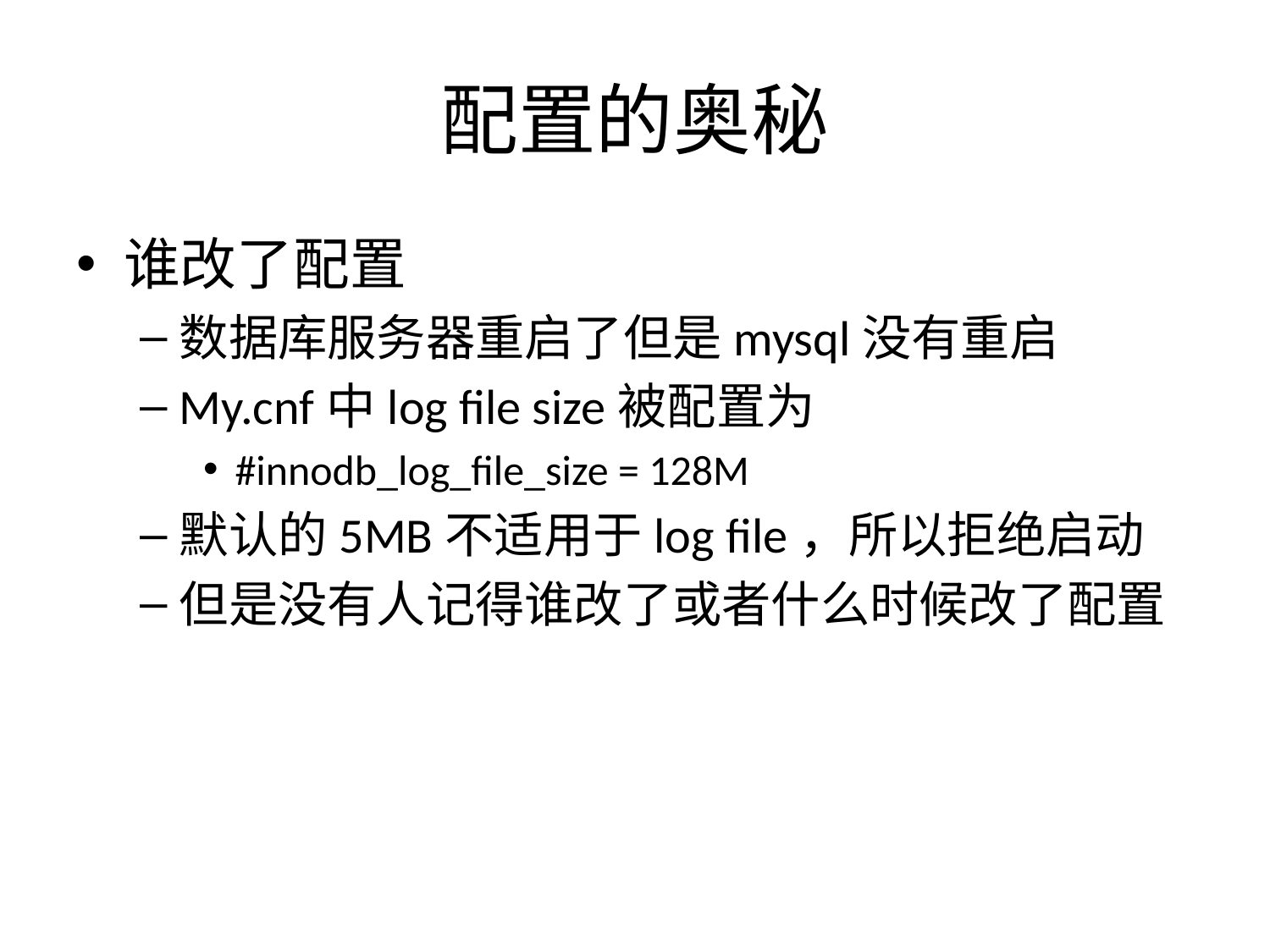

# 配置的奥秘
谁改了配置
数据库服务器重启了但是mysql没有重启
My.cnf中log file size被配置为
#innodb_log_file_size = 128M
默认的5MB不适用于log file，所以拒绝启动
但是没有人记得谁改了或者什么时候改了配置